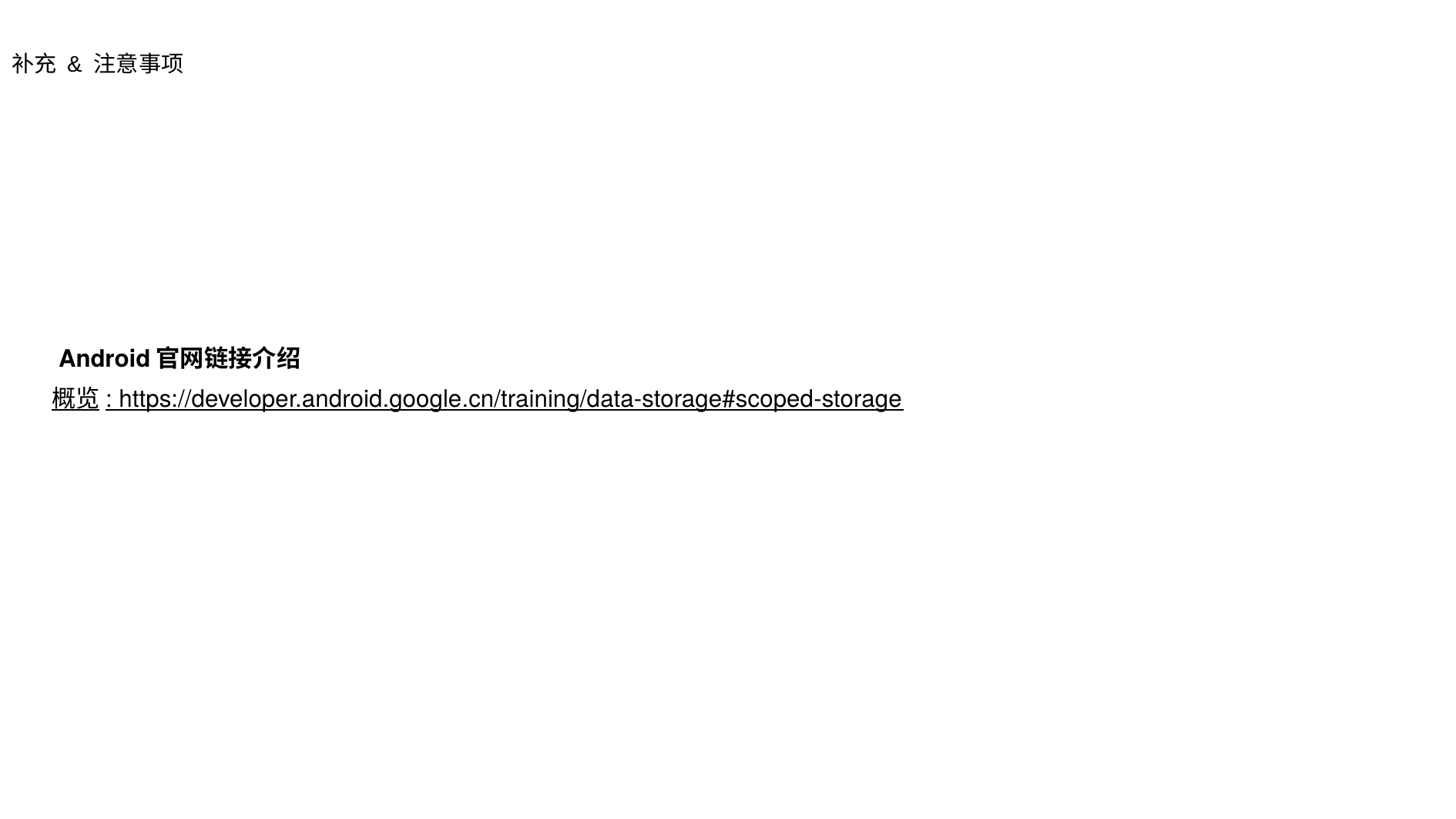

补充 & 注意事项
Android官网链接介绍
概览: https://developer.android.google.cn/training/data-storage#scoped-storage
23